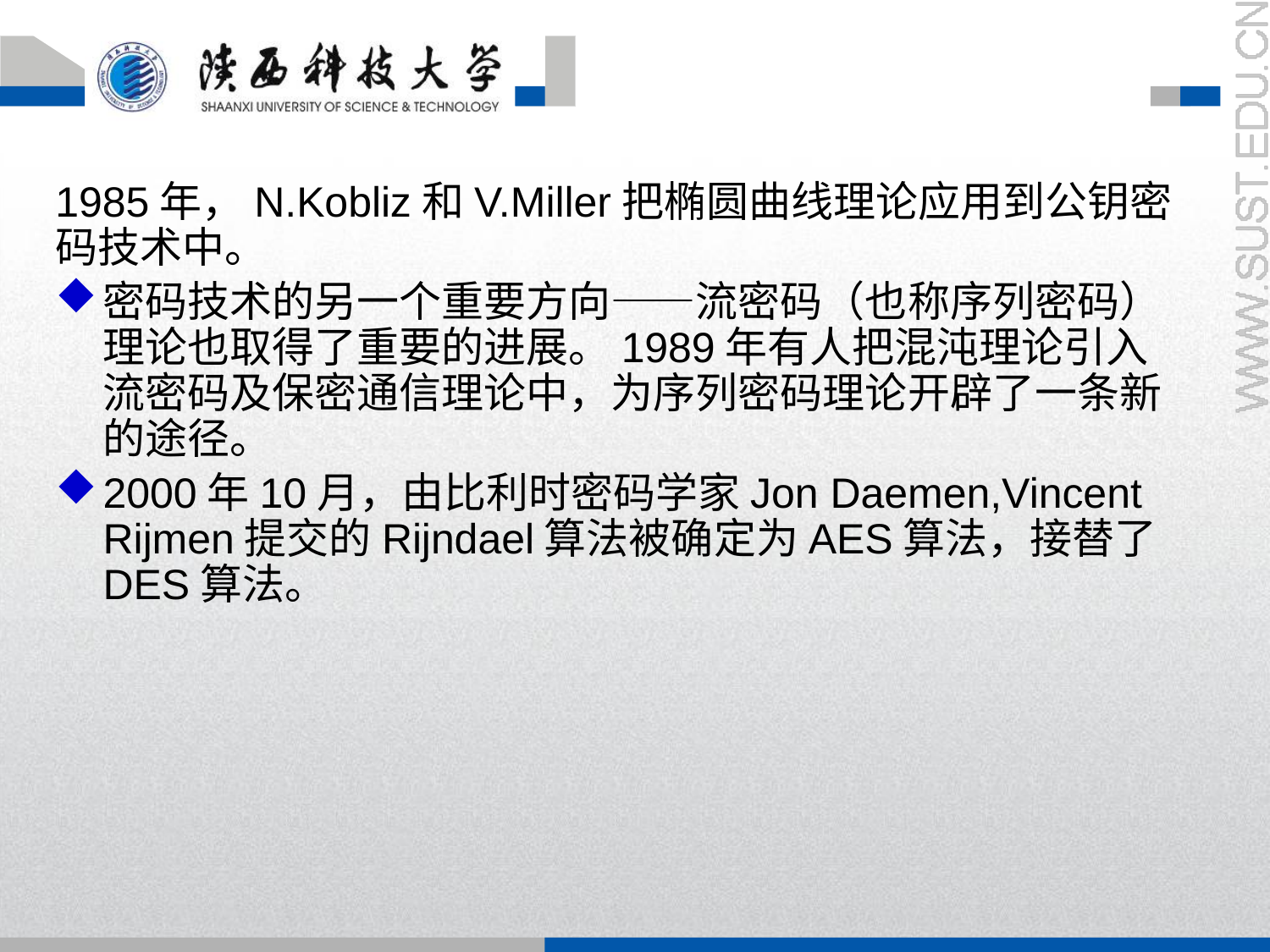

1985年，N.Kobliz和V.Miller把椭圆曲线理论应用到公钥密码技术中。
密码技术的另一个重要方向——流密码（也称序列密码）理论也取得了重要的进展。1989年有人把混沌理论引入流密码及保密通信理论中，为序列密码理论开辟了一条新的途径。
2000年10月，由比利时密码学家Jon Daemen,Vincent Rijmen提交的Rijndael算法被确定为AES算法，接替了DES算法。